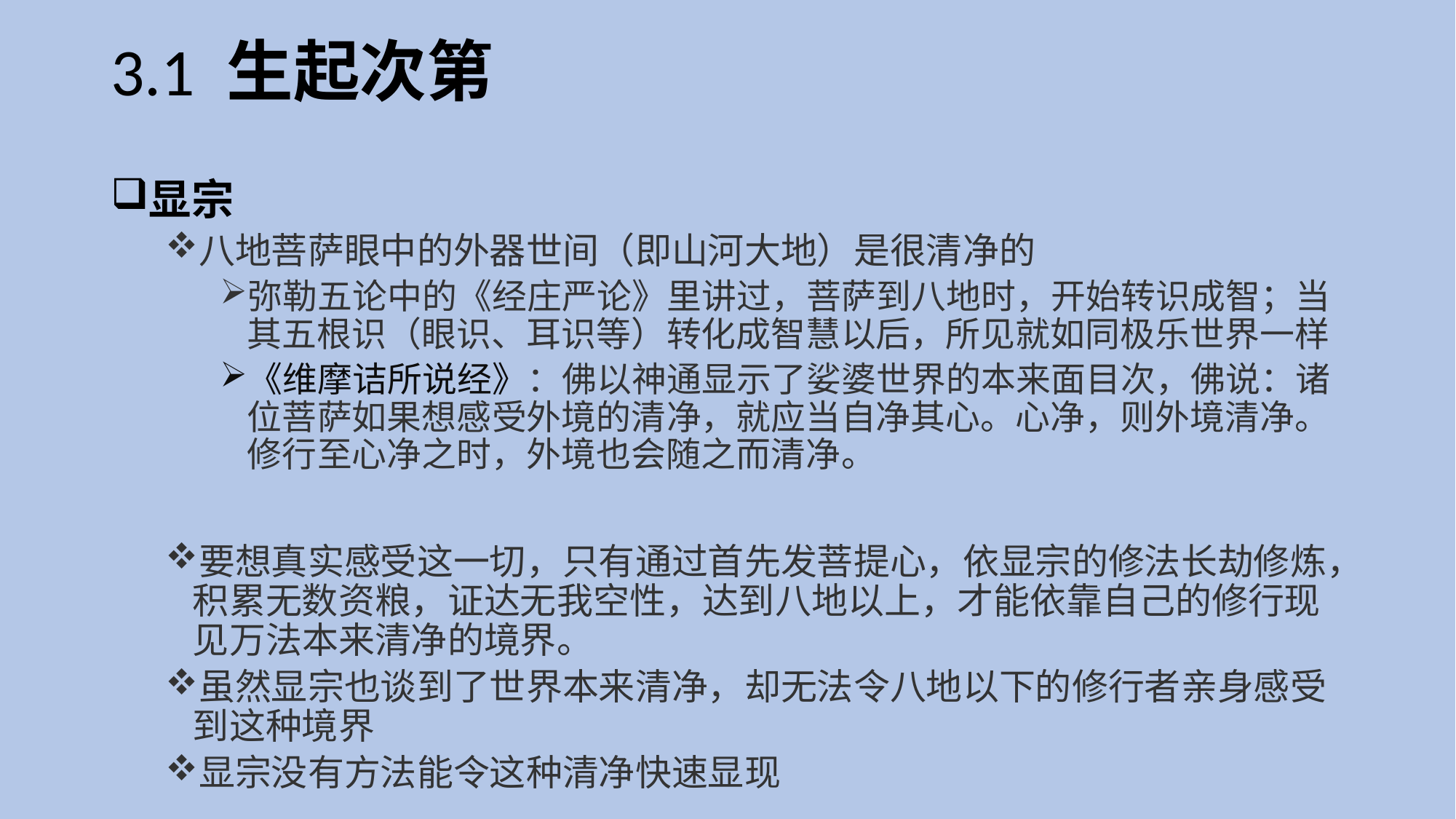

# 3.1 生起次第
显宗
八地菩萨眼中的外器世间（即山河大地）是很清净的
弥勒五论中的《经庄严论》里讲过，菩萨到八地时，开始转识成智；当其五根识（眼识、耳识等）转化成智慧以后，所见就如同极乐世界一样
《维摩诘所说经》：佛以神通显示了娑婆世界的本来面目次，佛说：诸位菩萨如果想感受外境的清净，就应当自净其心。心净，则外境清净。修行至心净之时，外境也会随之而清净。

要想真实感受这一切，只有通过首先发菩提心，依显宗的修法长劫修炼，积累无数资粮，证达无我空性，达到八地以上，才能依靠自己的修行现见万法本来清净的境界。
虽然显宗也谈到了世界本来清净，却无法令八地以下的修行者亲身感受到这种境界
显宗没有方法能令这种清净快速显现